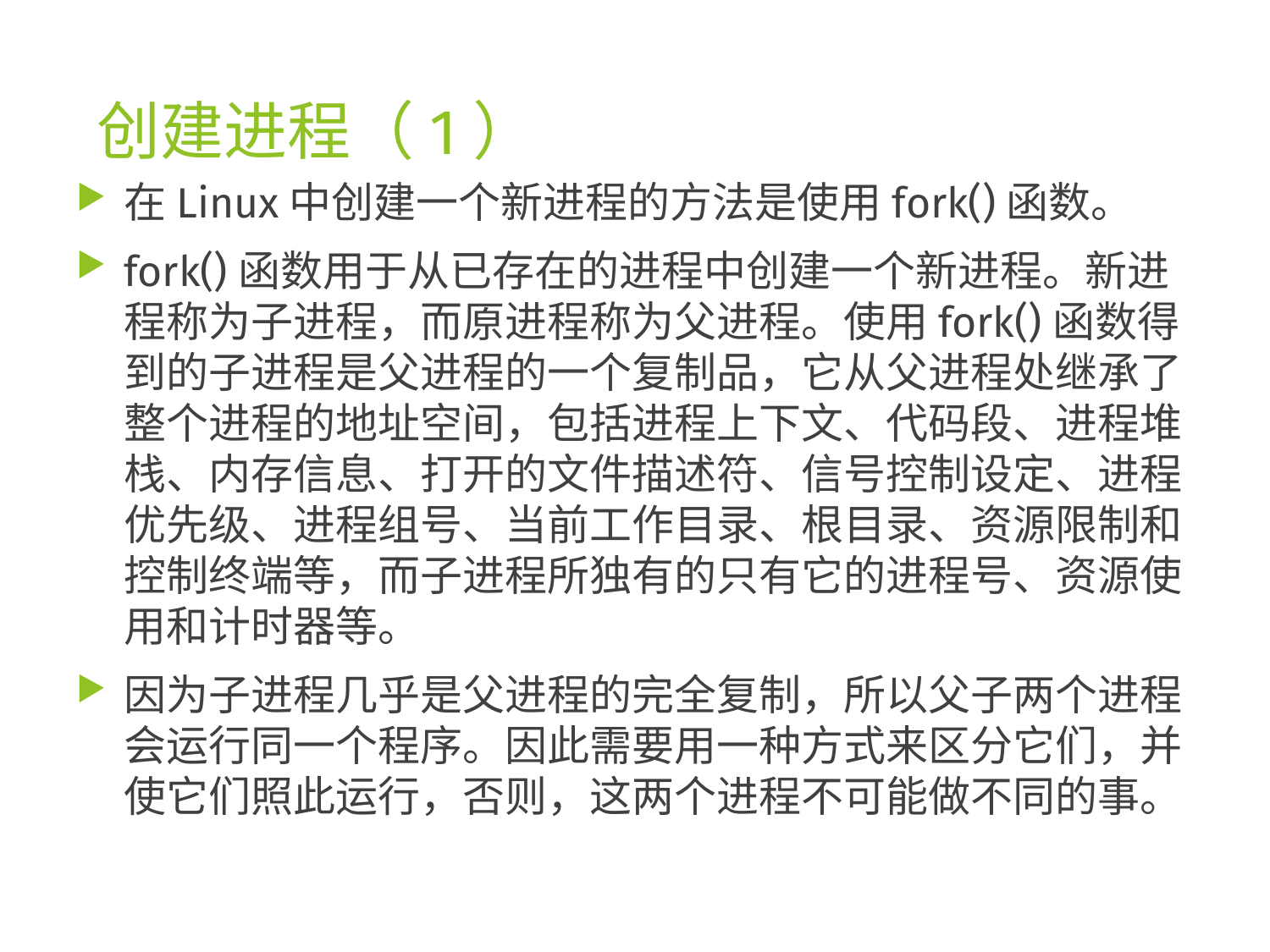

# 创建进程（1）
在Linux中创建一个新进程的方法是使用fork()函数。
fork()函数用于从已存在的进程中创建一个新进程。新进程称为子进程，而原进程称为父进程。使用fork()函数得到的子进程是父进程的一个复制品，它从父进程处继承了整个进程的地址空间，包括进程上下文、代码段、进程堆栈、内存信息、打开的文件描述符、信号控制设定、进程优先级、进程组号、当前工作目录、根目录、资源限制和控制终端等，而子进程所独有的只有它的进程号、资源使用和计时器等。
因为子进程几乎是父进程的完全复制，所以父子两个进程会运行同一个程序。因此需要用一种方式来区分它们，并使它们照此运行，否则，这两个进程不可能做不同的事。